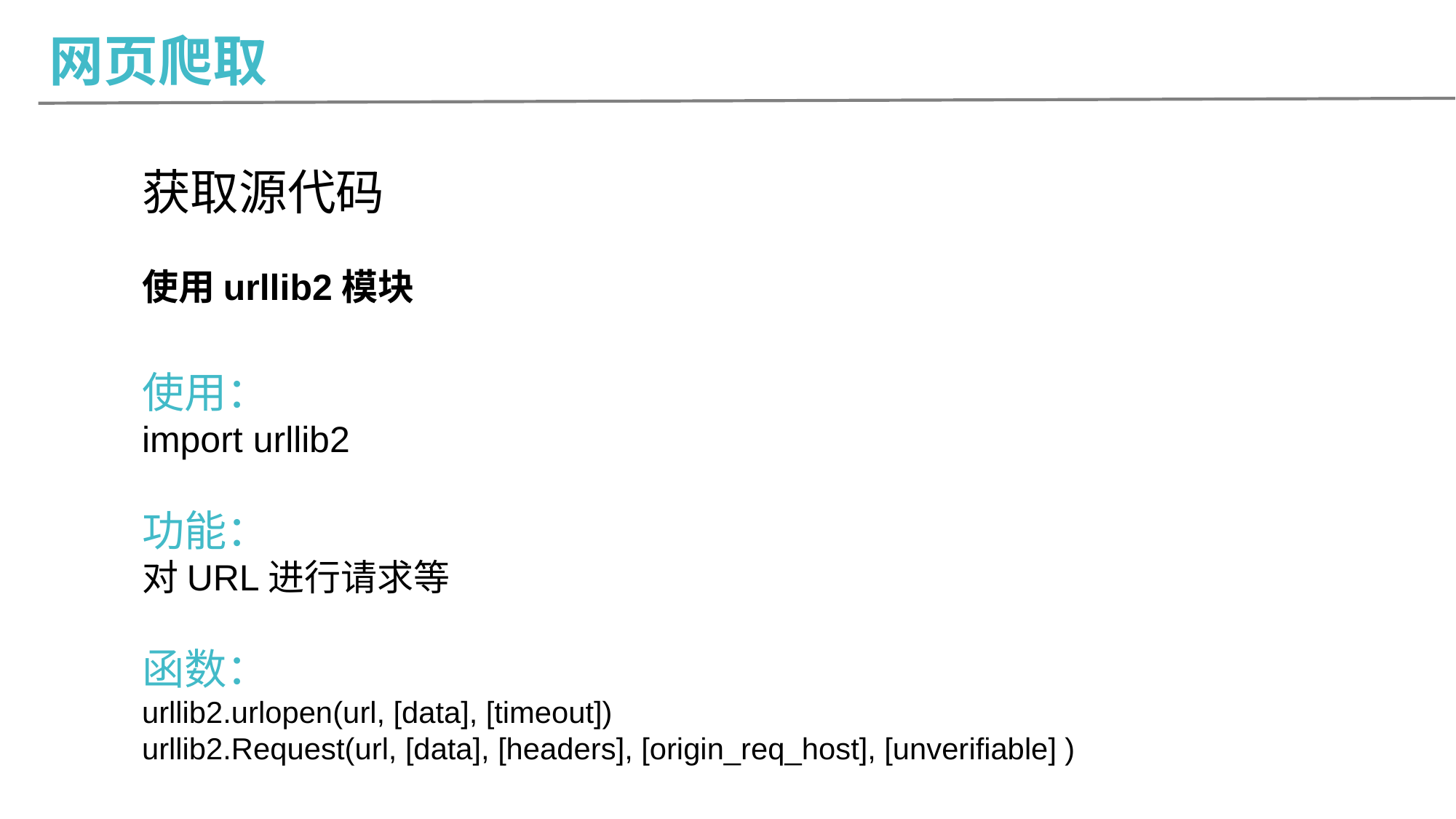

网页爬取
获取源代码

使用urllib2模块

使用：
import urllib2

功能：
对URL进行请求等

函数：
urllib2.urlopen(url, [data], [timeout])
urllib2.Request(url, [data], [headers], [origin_req_host], [unverifiable] )